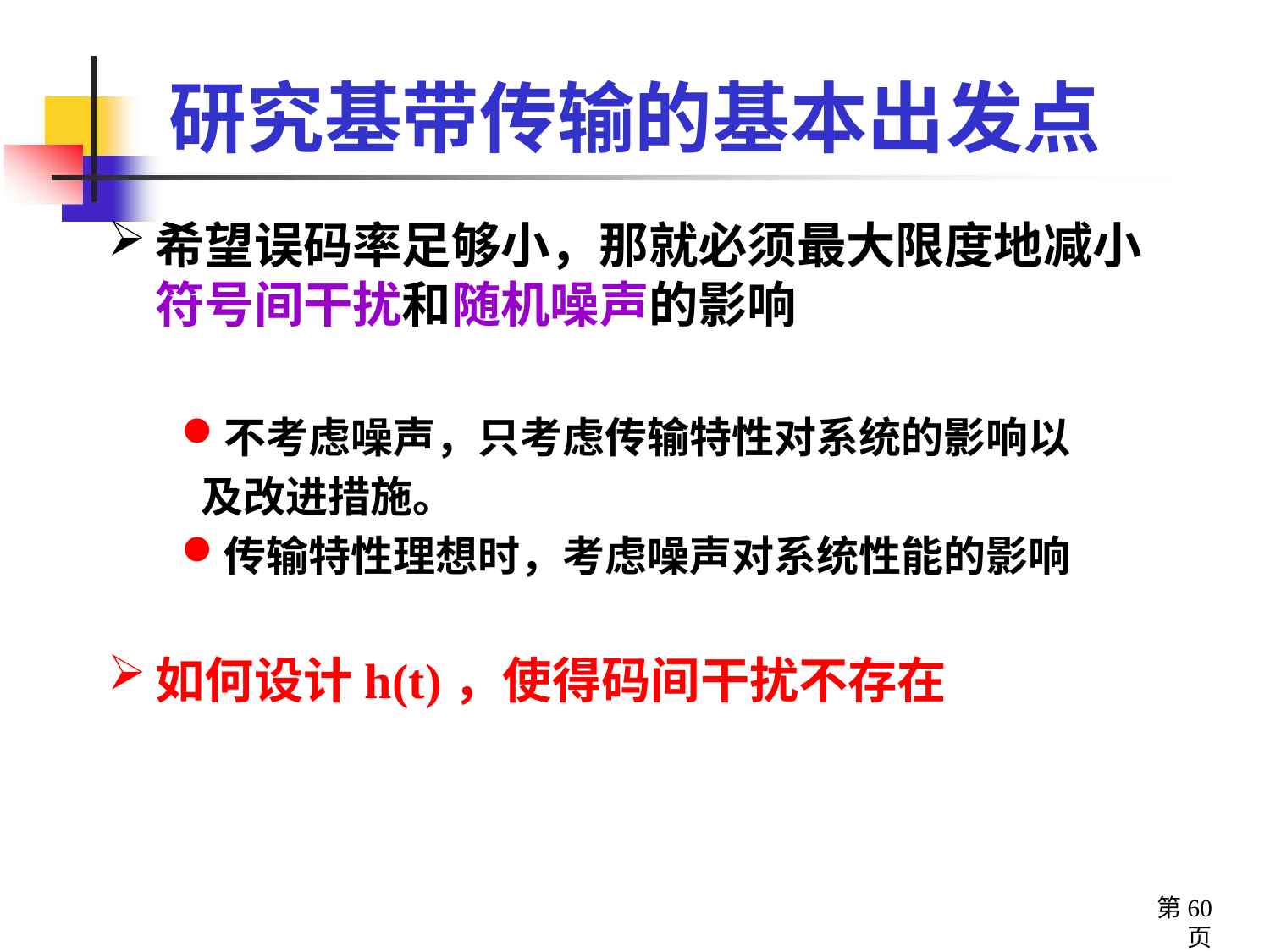

# 研究基带传输的基本出发点
希望误码率足够小，那就必须最大限度地减小符号间干扰和随机噪声的影响

不考虑噪声，只考虑传输特性对系统的影响以
 及改进措施。
传输特性理想时，考虑噪声对系统性能的影响

如何设计h(t)，使得码间干扰不存在
第60页